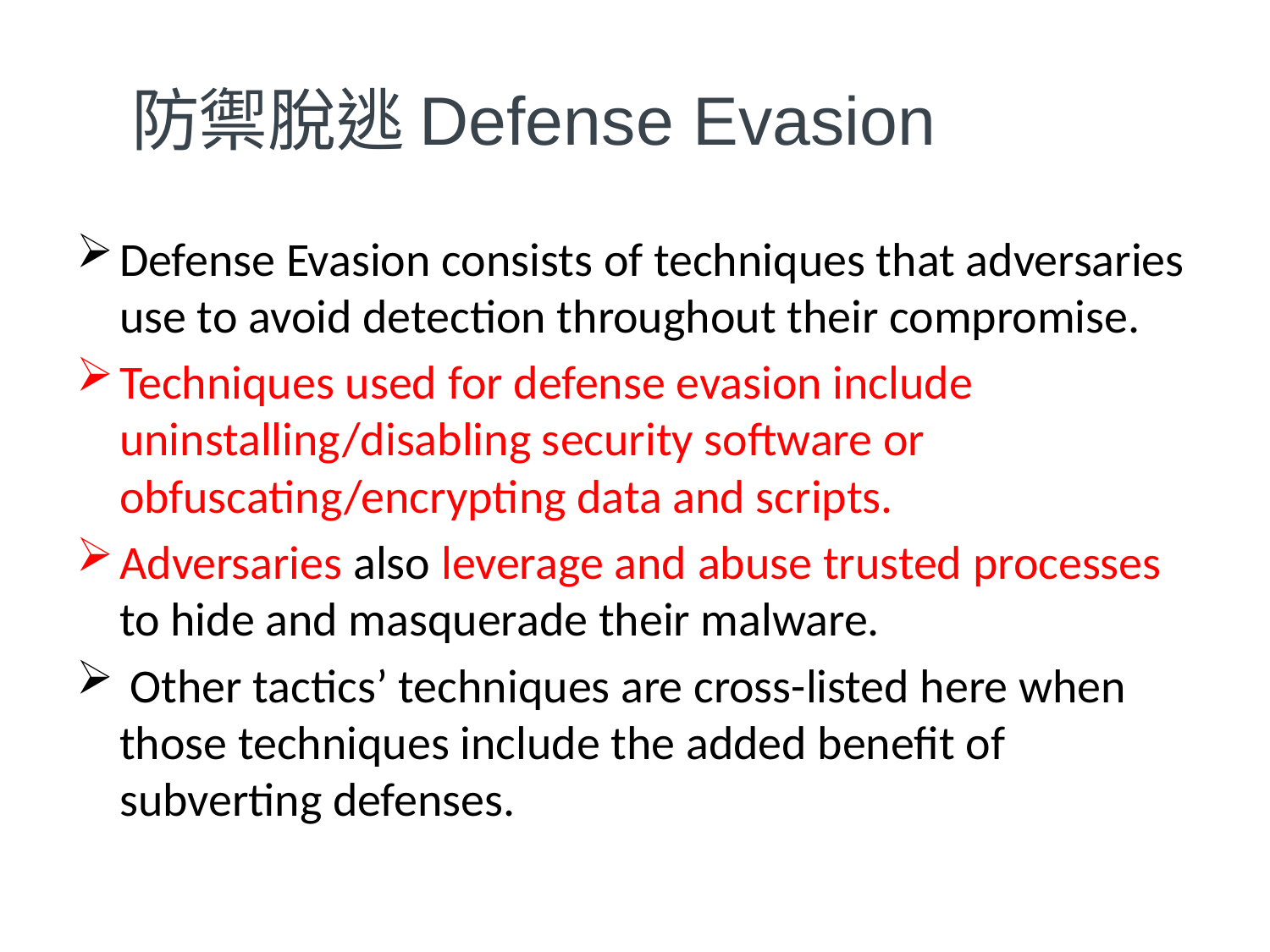

# 防禦脫逃Defense Evasion
Defense Evasion consists of techniques that adversaries use to avoid detection throughout their compromise.
Techniques used for defense evasion include uninstalling/disabling security software or obfuscating/encrypting data and scripts.
Adversaries also leverage and abuse trusted processes to hide and masquerade their malware.
 Other tactics’ techniques are cross-listed here when those techniques include the added benefit of subverting defenses.